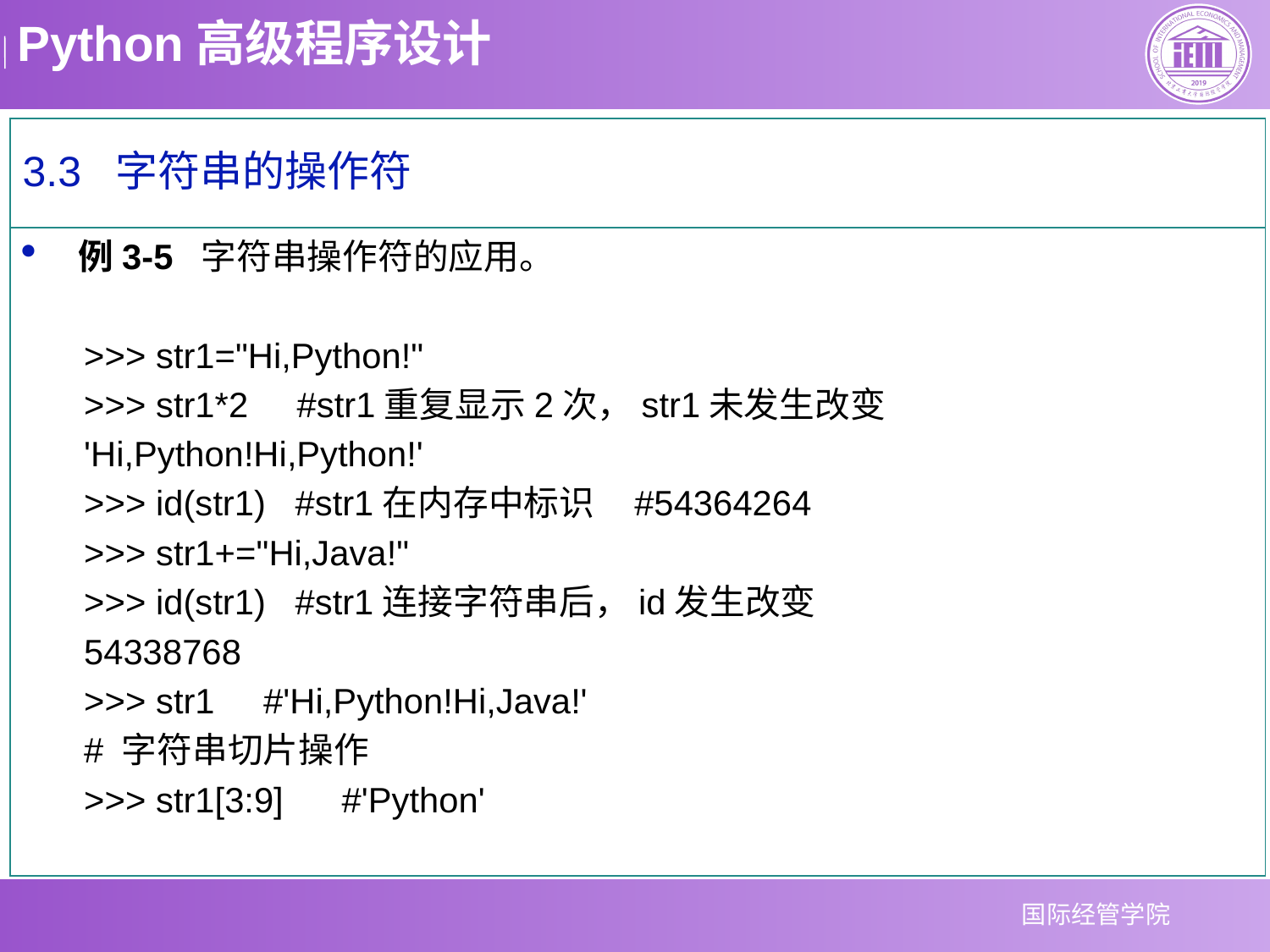

3.3  字符串的操作符
例3-5  字符串操作符的应用。

>>> str1="Hi,Python!"
>>> str1*2     #str1重复显示2次，str1未发生改变
'Hi,Python!Hi,Python!'
>>> id(str1)   #str1在内存中标识    #54364264
>>> str1+="Hi,Java!"
>>> id(str1)   #str1连接字符串后，id发生改变
54338768
>>> str1     #'Hi,Python!Hi,Java!'
# 字符串切片操作
>>> str1[3:9]      #'Python'